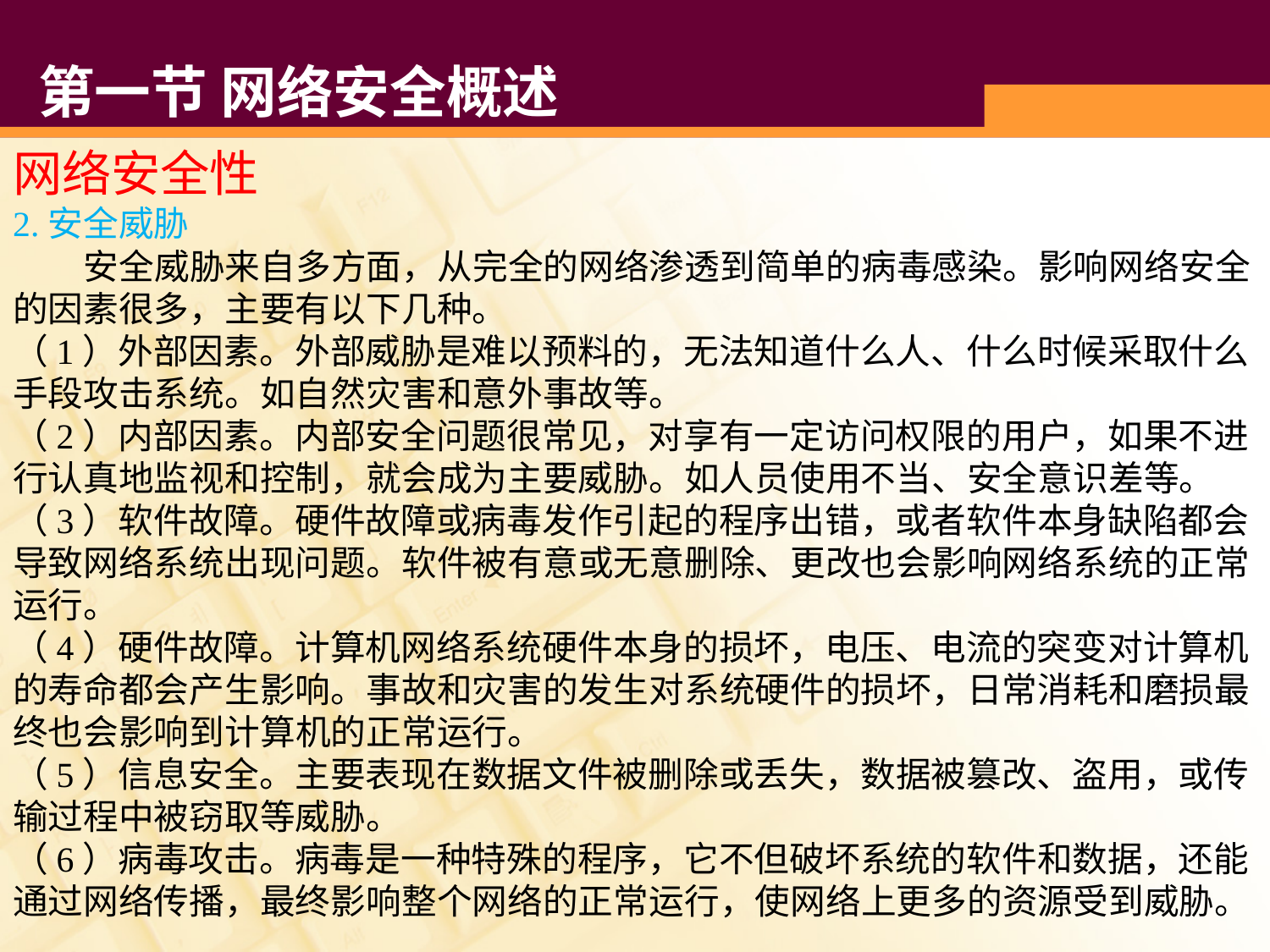

# 第一节 网络安全概述
网络安全性
2.安全威胁
        安全威胁来自多方面，从完全的网络渗透到简单的病毒感染。影响网络安全的因素很多，主要有以下几种。
（1）外部因素。外部威胁是难以预料的，无法知道什么人、什么时候采取什么手段攻击系统。如自然灾害和意外事故等。
（2）内部因素。内部安全问题很常见，对享有一定访问权限的用户，如果不进行认真地监视和控制，就会成为主要威胁。如人员使用不当、安全意识差等。
（3）软件故障。硬件故障或病毒发作引起的程序出错，或者软件本身缺陷都会导致网络系统出现问题。软件被有意或无意删除、更改也会影响网络系统的正常运行。
（4）硬件故障。计算机网络系统硬件本身的损坏，电压、电流的突变对计算机的寿命都会产生影响。事故和灾害的发生对系统硬件的损坏，日常消耗和磨损最终也会影响到计算机的正常运行。
（5）信息安全。主要表现在数据文件被删除或丢失，数据被篡改、盗用，或传输过程中被窃取等威胁。
（6）病毒攻击。病毒是一种特殊的程序，它不但破坏系统的软件和数据，还能通过网络传播，最终影响整个网络的正常运行，使网络上更多的资源受到威胁。